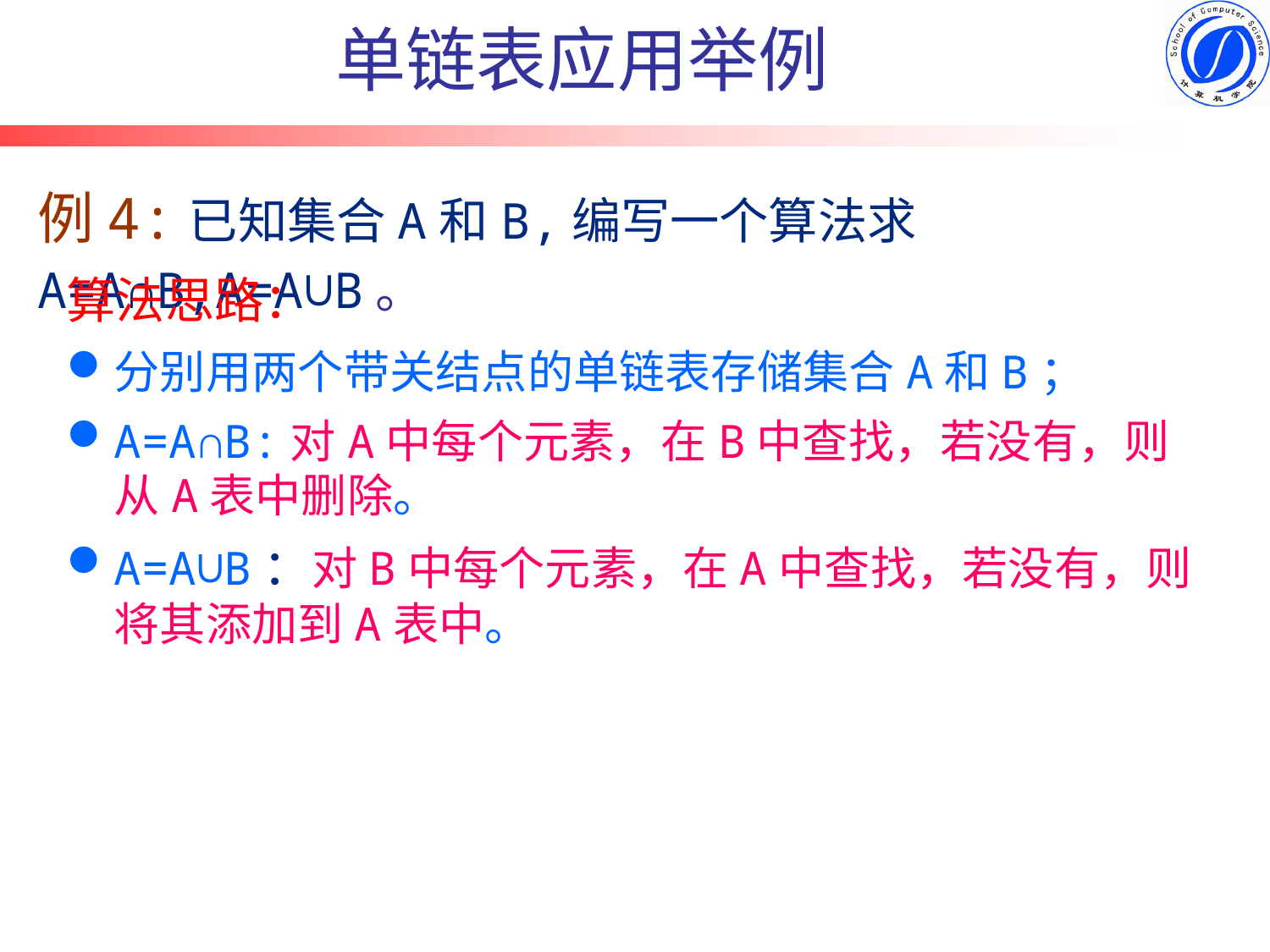

单链表应用举例
例4:已知集合A和B,编写一个算法求A=A∩B,A=A∪B。
算法思路：
分别用两个带关结点的单链表存储集合A和B；
A=A∩B:对A中每个元素，在B中查找，若没有，则从A表中删除。
A=A∪B：对B中每个元素，在A中查找，若没有，则将其添加到A表中。